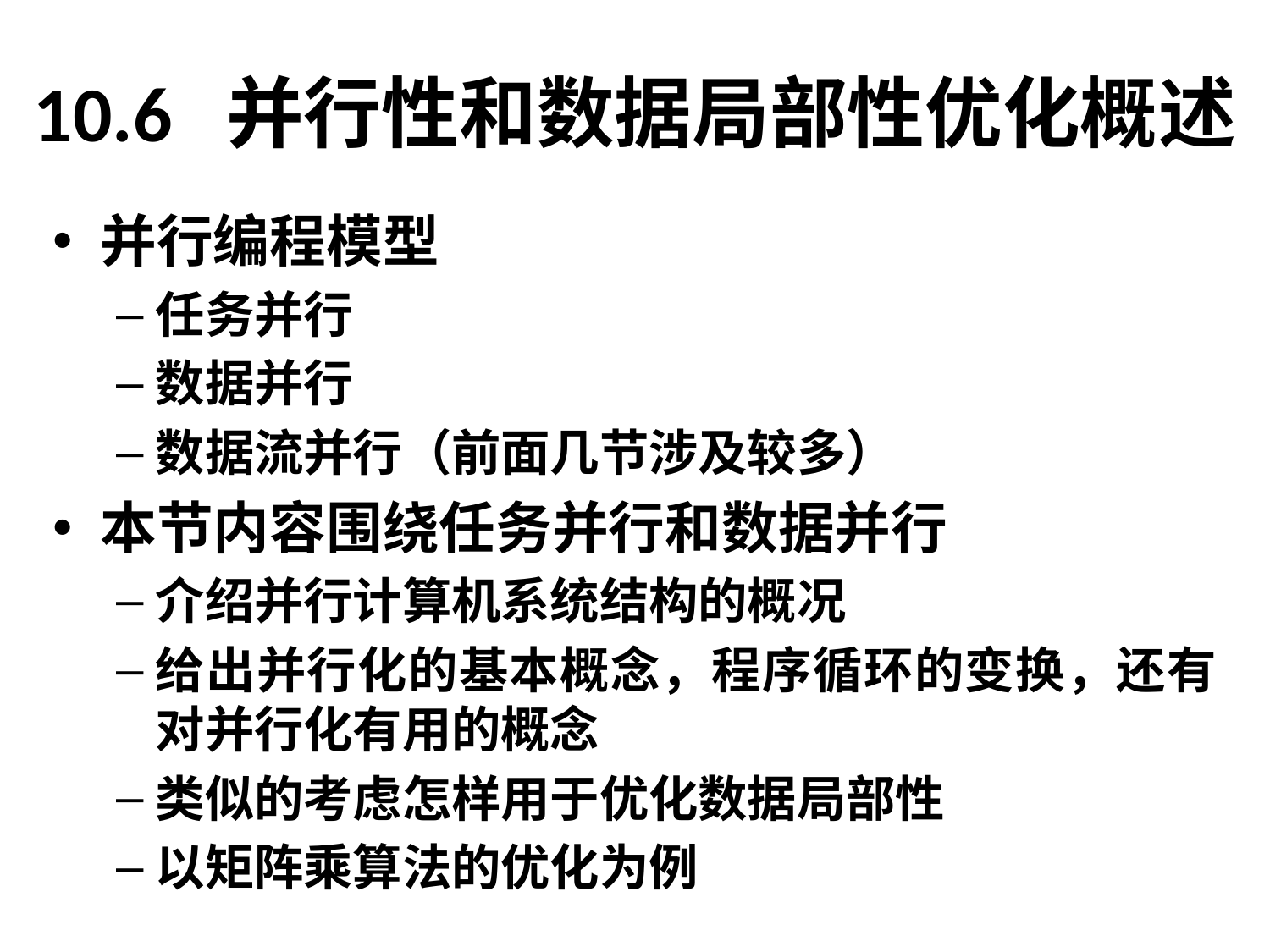

# 10.6  并行性和数据局部性优化概述
并行编程模型
任务并行
数据并行
数据流并行（前面几节涉及较多）
本节内容围绕任务并行和数据并行
介绍并行计算机系统结构的概况
给出并行化的基本概念，程序循环的变换，还有对并行化有用的概念
类似的考虑怎样用于优化数据局部性
以矩阵乘算法的优化为例